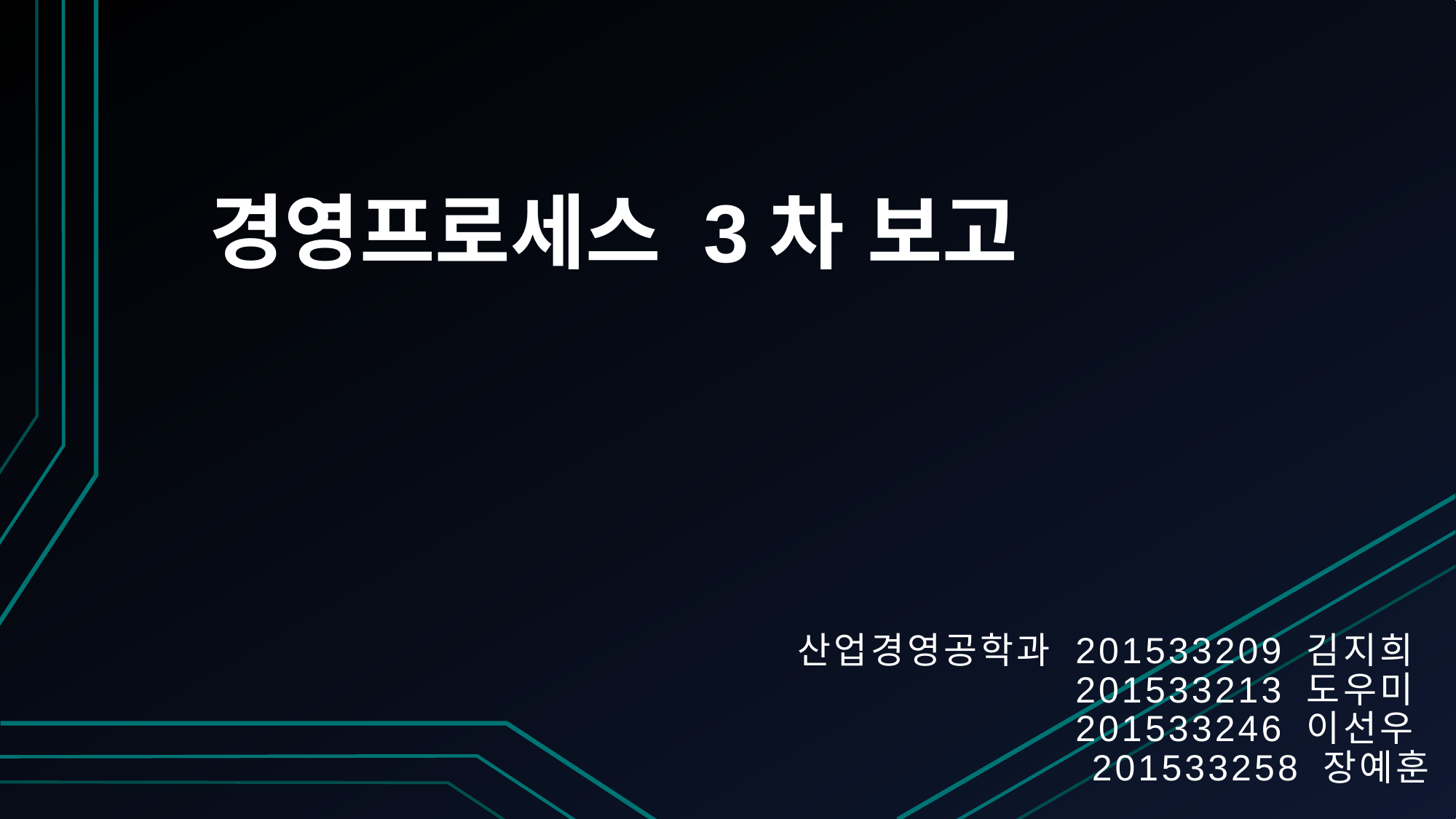

# 경영프로세스 3차 보고
산업경영공학과 201533209 김지희
201533213 도우미
201533246 이선우
201533258 장예훈